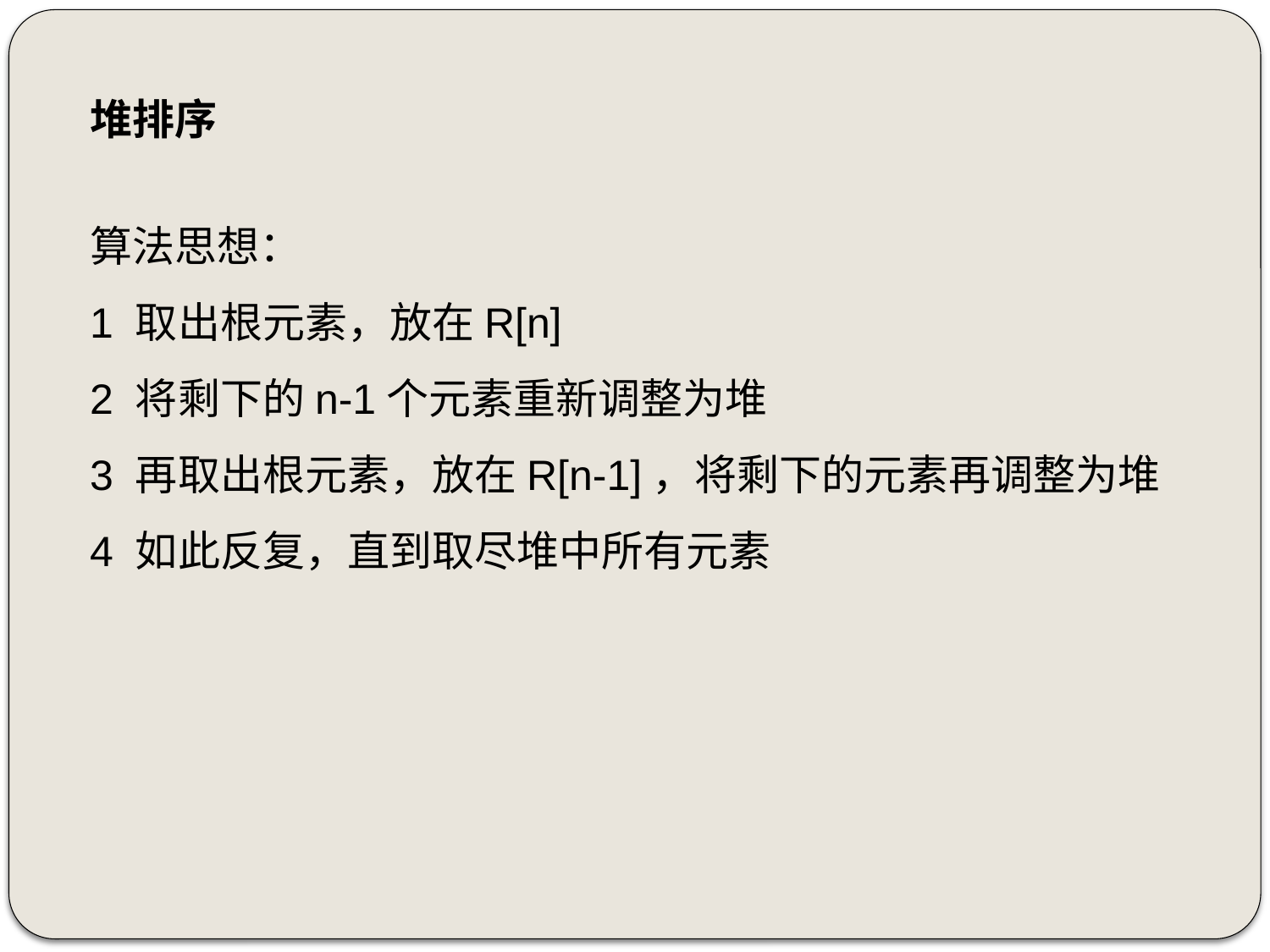

堆排序

算法思想：
1 取出根元素，放在R[n]
2 将剩下的n-1个元素重新调整为堆
3 再取出根元素，放在R[n-1]，将剩下的元素再调整为堆
4 如此反复，直到取尽堆中所有元素